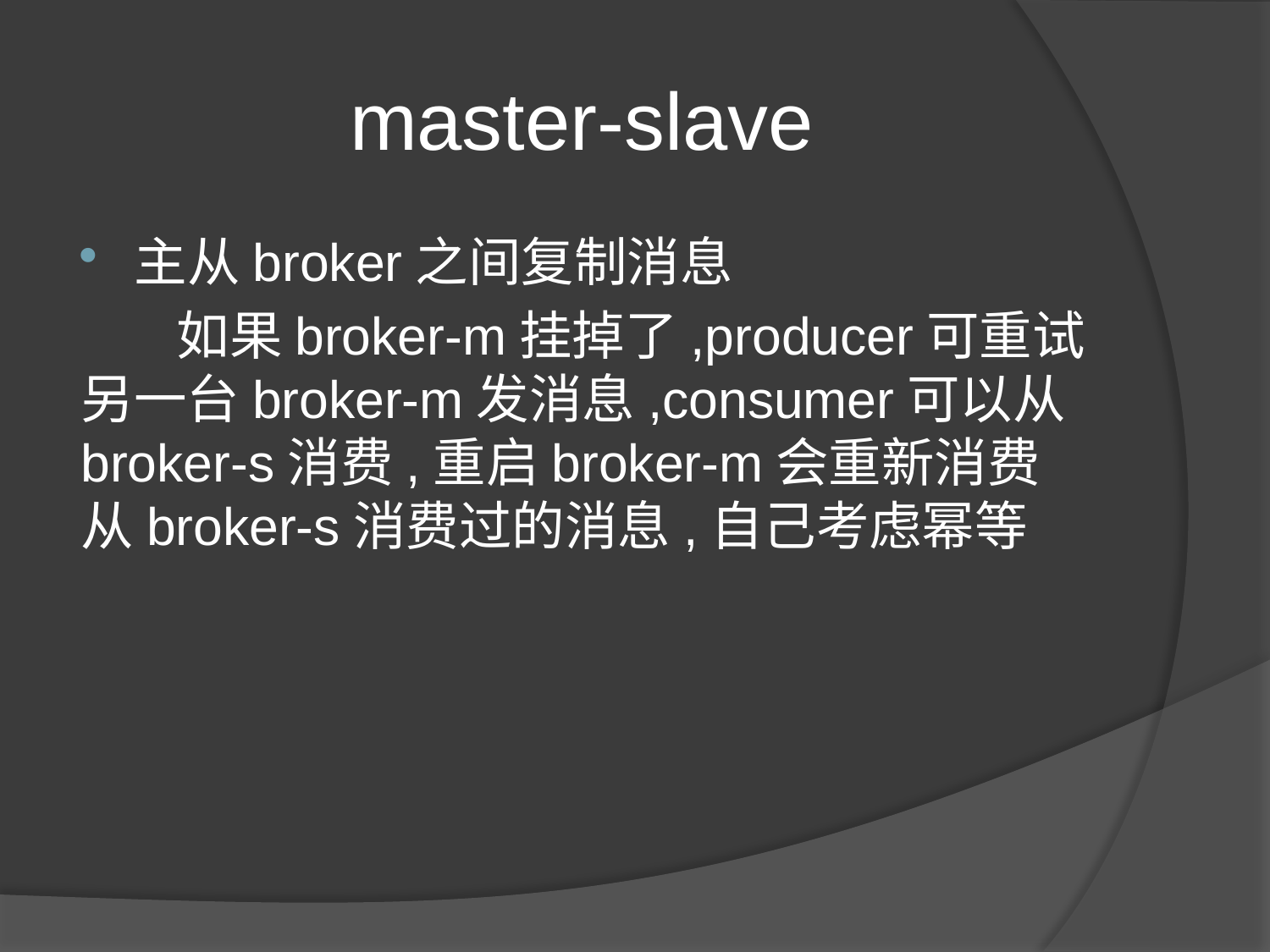

# master-slave
主从broker之间复制消息
       如果broker-m挂掉了,producer可重试另一台broker-m发消息,consumer可以从broker-s消费,重启broker-m会重新消费从broker-s消费过的消息,自己考虑幂等